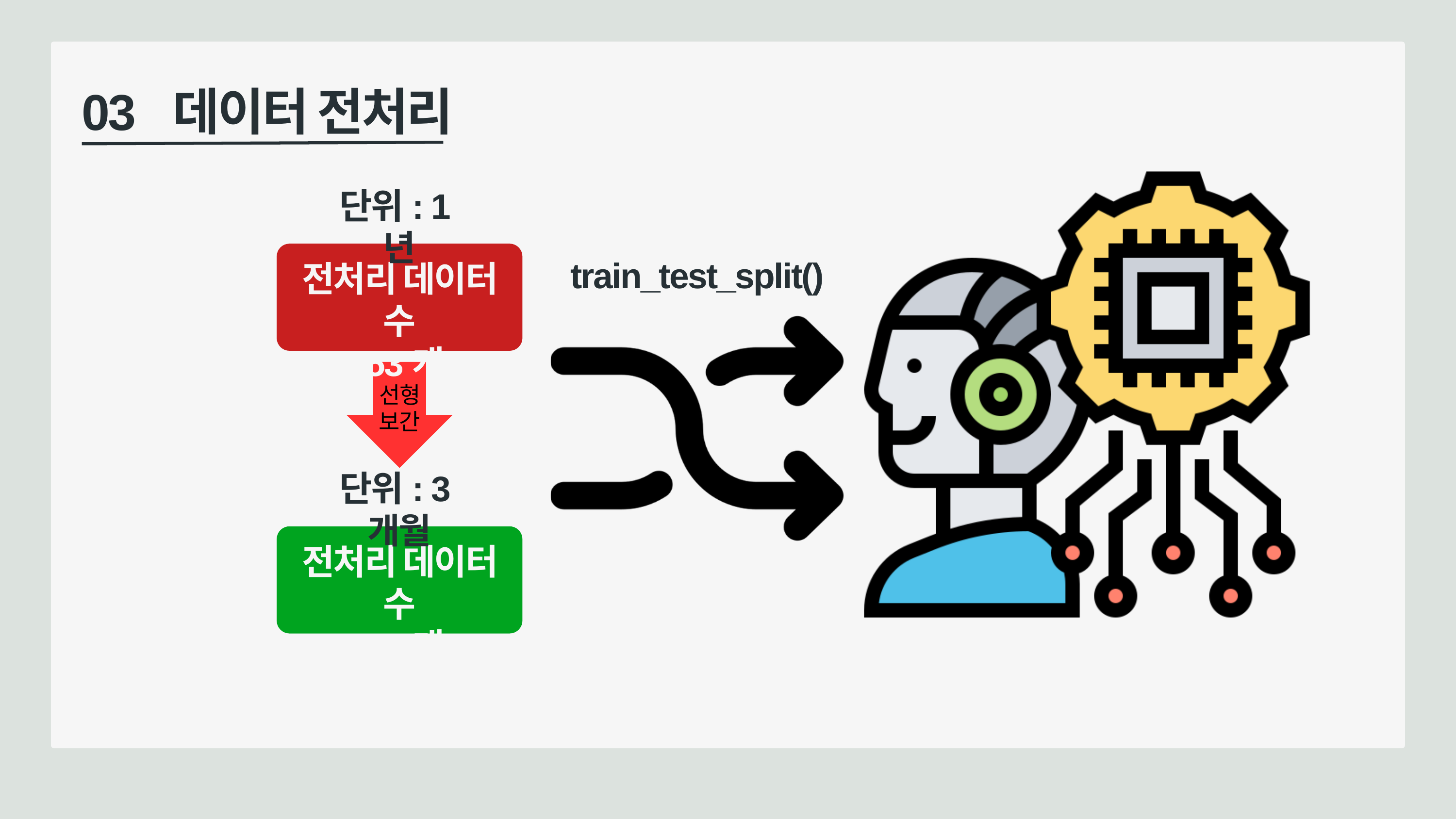

03  데이터 전처리

단위: 1년

train_test_split()
전처리 데이터 수
253개

선형보간
단위: 3개월

전처리 데이터 수
970개